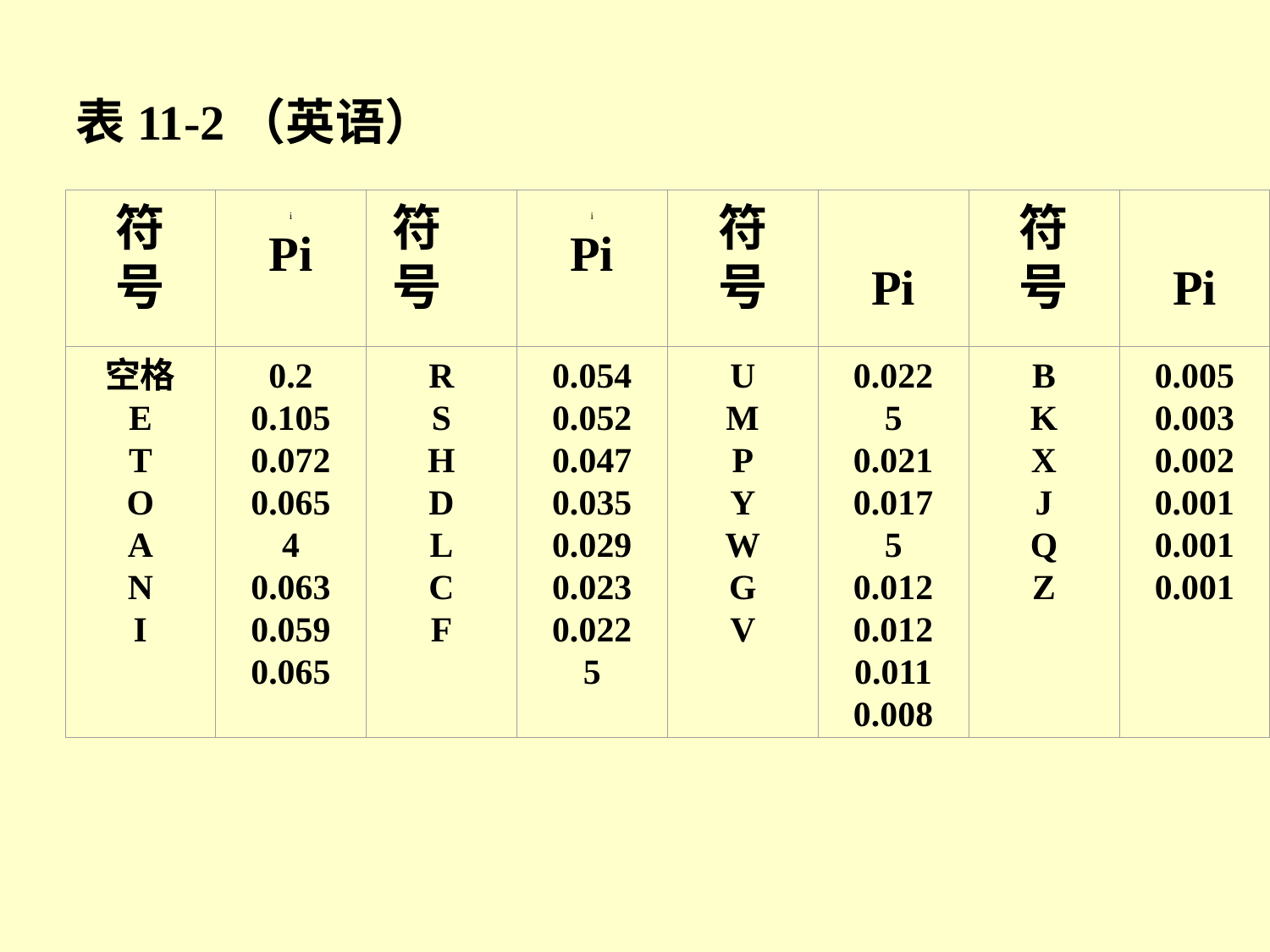

表11-2（英语）

符号

i
Pi

符号

i
Pi

符号

Pi

符号

Pi

空格
E
T
O
A
N
I

0.2
0.105
0.072
0.0654
0.063
0.059
0.065

R
S
H
D
L
C
F

0.054
0.052
0.047
0.035
0.029
0.023
0.0225

U
M
P
Y
W
G
V

0.0225
0.021
0.0175
0.012
0.012
0.011
0.008

B
K
X
J
Q
Z

0.005
0.003
0.002
0.001
0.001
0.001